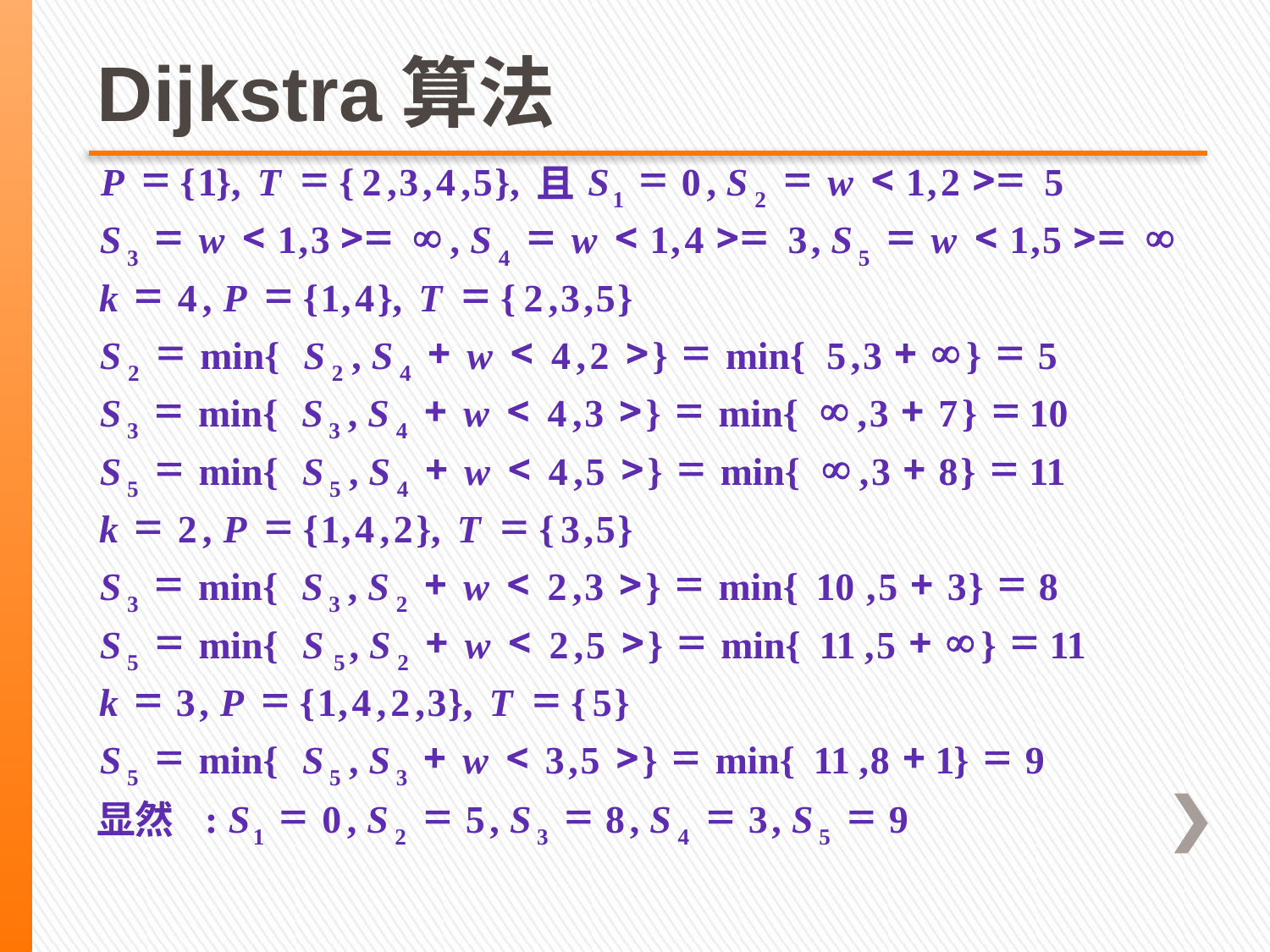

Dijkstra算法
=
=
=
=
<
>=

P
{
1
},
{
2
,
3
,
4
,
5
},
0
,
1
,
2
5
1
2
1
,
3
,
1
,
4
3
,
1
,
5
3
4
5
4
,
{
1
,
4
},
{
2
,
3
,
5
}
min{
,
4
,
2
}
min{
5
,
3
}
5
2
2
4
min{
,
4
,
3
}
min{
,
3
7
}
10
3
3
4
min{
,
4
,
5
}
min{
,
3
8
}
11
5
5
4
2
,
{
1
,
4
,
2
},
{
3
,
5
}
min{
,
2
,
3
}
min{
10
,
5
3
}
8
3
3
2
=
min{
,
2
,
5
}
min{
11
,
5
}
11
5
5
2
=
=
=
3
,
{
1
,
4
,
2
,
3
},
{
5
}
=
+
<
>
=
+
=
min{
,
3
,
5
}
min{
11
,
8
1
}
9
5
5
3
=
=
=
=
=
:
0
,
5
,
8
,
3
,
9
1
2
3
4
5
T
S
S
w
且
=
<
>=
∞
=
<
>=
=
<
>=
∞
S
w
S
w
S
w
=
=
=
k
P
T
=
+
<
>
=
+
∞
=
S
S
S
w
=
+
<
>
=
∞
+
=
S
S
S
w
=
+
<
>
=
∞
+
=
S
S
S
w
=
=
=
k
P
T
=
+
<
>
=
+
=
S
S
S
w
=
+
<
>
=
+
∞
S
S
S
w
k
P
T
S
S
S
w
S
S
S
S
S
显然